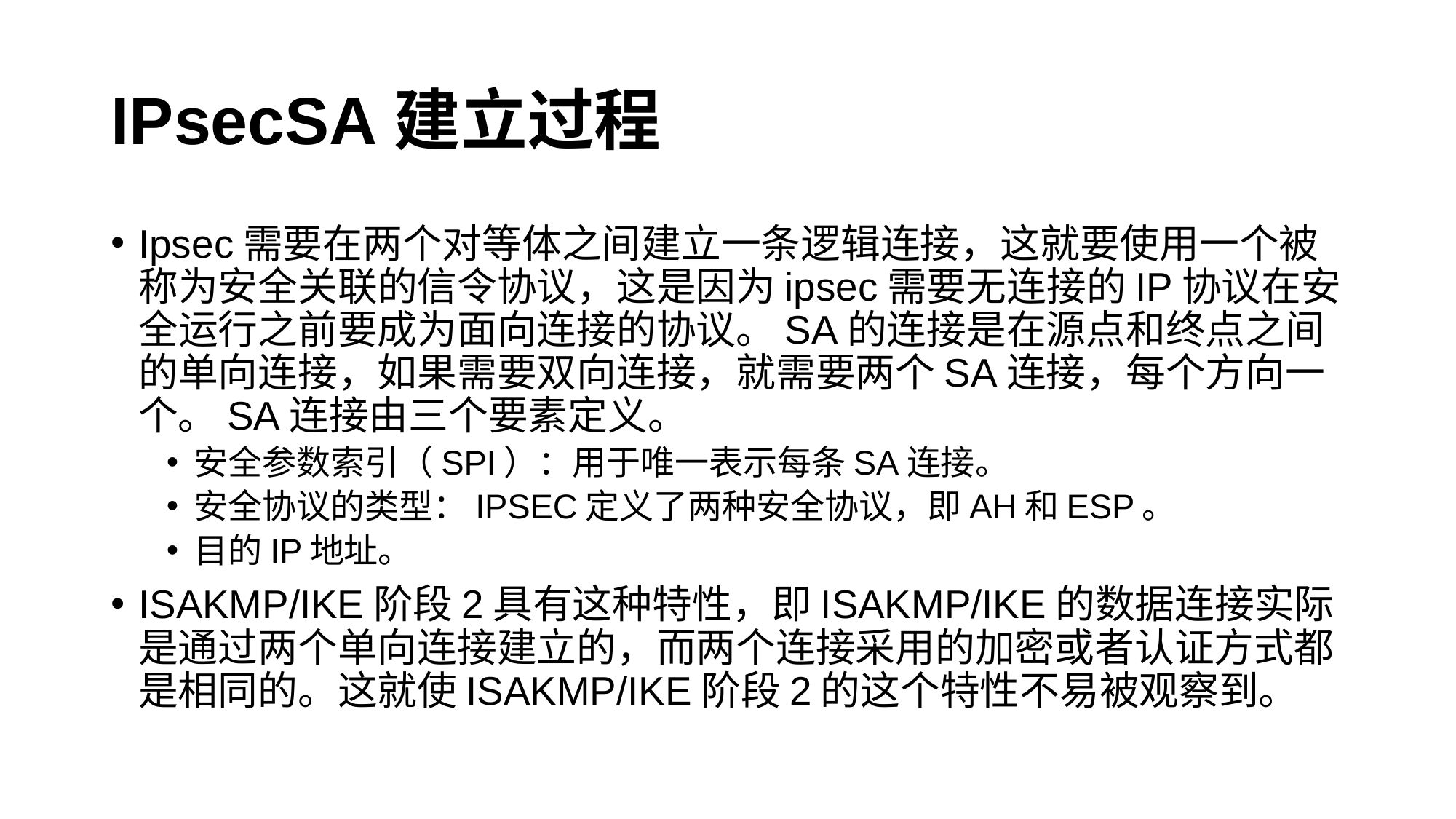

# IPsecSA建立过程
Ipsec需要在两个对等体之间建立一条逻辑连接，这就要使用一个被称为安全关联的信令协议，这是因为ipsec需要无连接的IP协议在安全运行之前要成为面向连接的协议。SA的连接是在源点和终点之间的单向连接，如果需要双向连接，就需要两个SA连接，每个方向一个。SA连接由三个要素定义。
安全参数索引（SPI）：用于唯一表示每条SA连接。
安全协议的类型：IPSEC定义了两种安全协议，即AH和ESP。
目的IP地址。
ISAKMP/IKE阶段2具有这种特性，即ISAKMP/IKE的数据连接实际是通过两个单向连接建立的，而两个连接采用的加密或者认证方式都是相同的。这就使ISAKMP/IKE阶段2的这个特性不易被观察到。